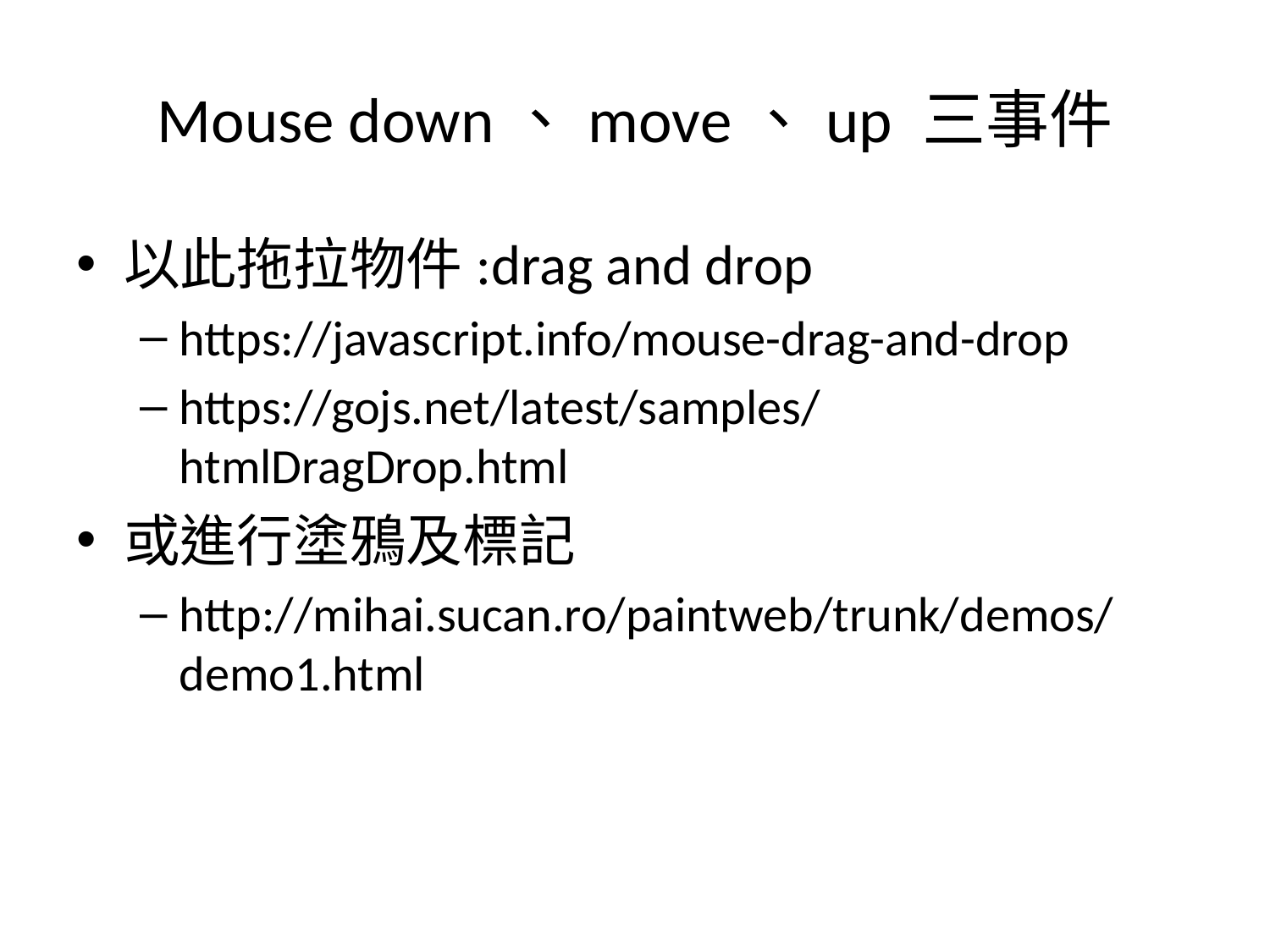

# Mouse down、move、up 三事件
以此拖拉物件:drag and drop
https://javascript.info/mouse-drag-and-drop
https://gojs.net/latest/samples/htmlDragDrop.html
或進行塗鴉及標記
http://mihai.sucan.ro/paintweb/trunk/demos/demo1.html